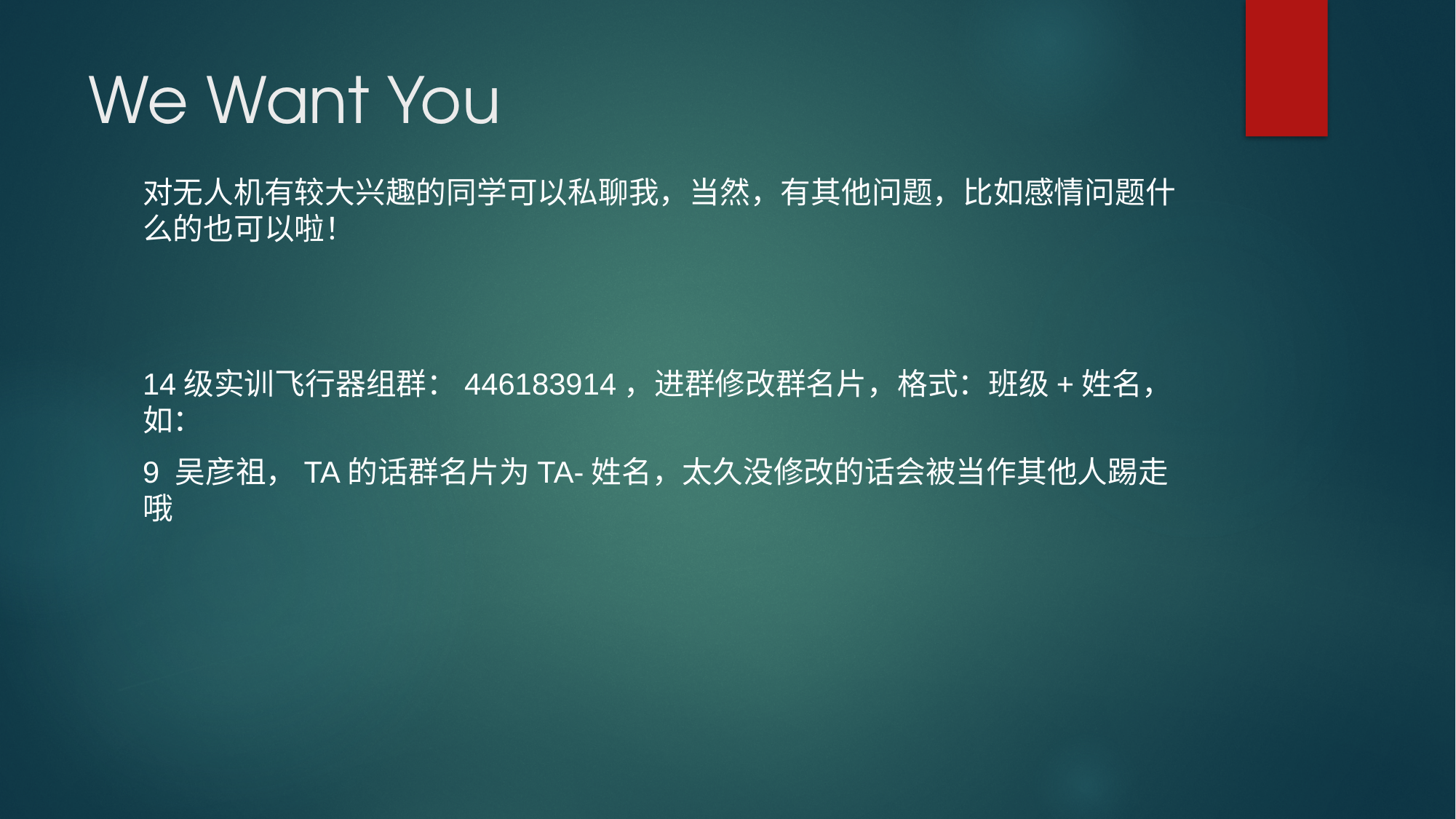

# We Want You
对无人机有较大兴趣的同学可以私聊我，当然，有其他问题，比如感情问题什么的也可以啦！

14级实训飞行器组群：446183914，进群修改群名片，格式：班级+姓名，如：
9 吴彦祖，TA的话群名片为TA-姓名，太久没修改的话会被当作其他人踢走哦